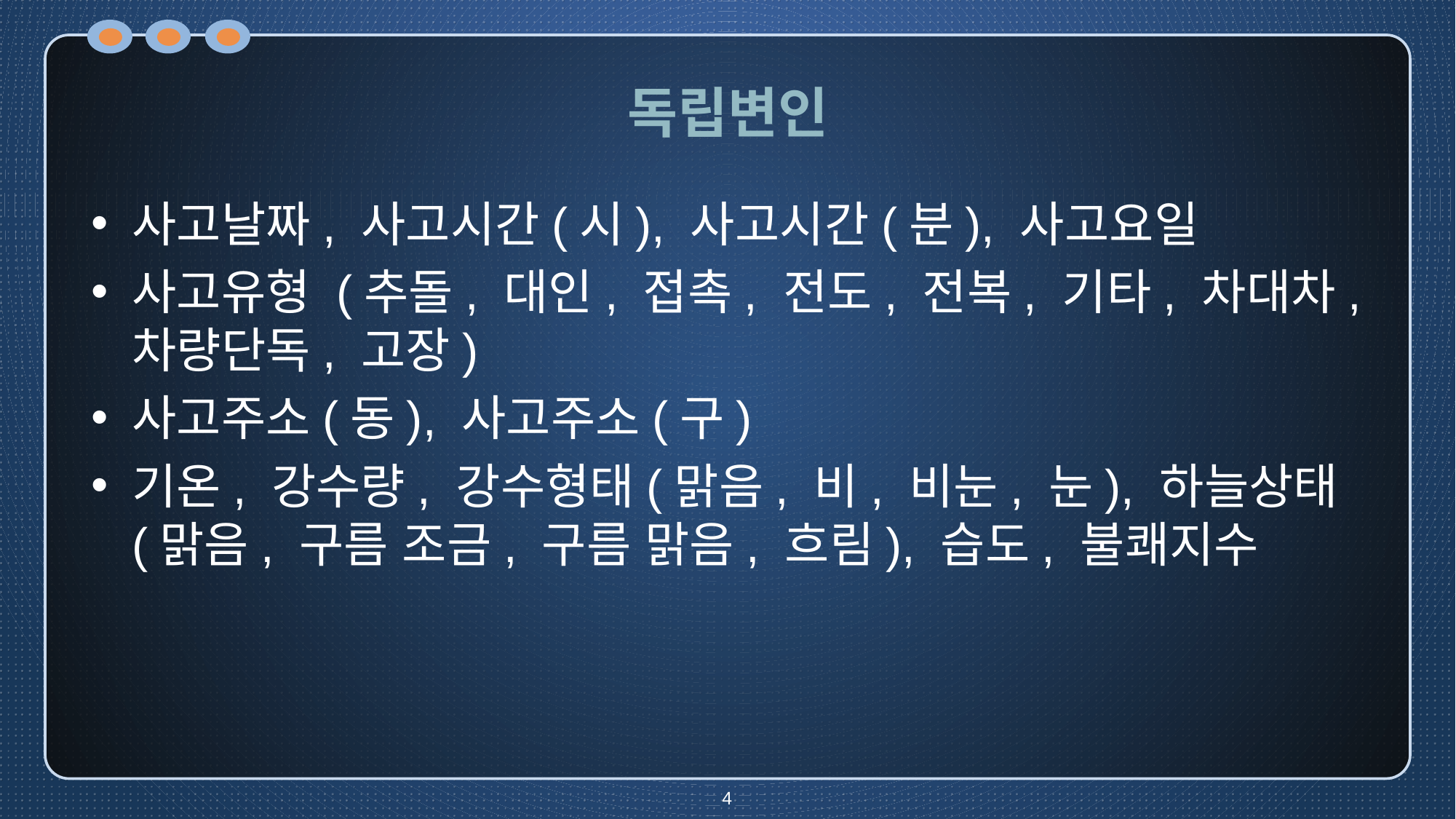

# 독립변인
사고날짜, 사고시간(시), 사고시간(분), 사고요일
사고유형 (추돌, 대인, 접촉, 전도, 전복, 기타, 차대차, 차량단독, 고장)
사고주소(동), 사고주소(구)
기온, 강수량, 강수형태(맑음, 비, 비눈, 눈), 하늘상태(맑음, 구름 조금, 구름 맑음, 흐림), 습도, 불쾌지수
4